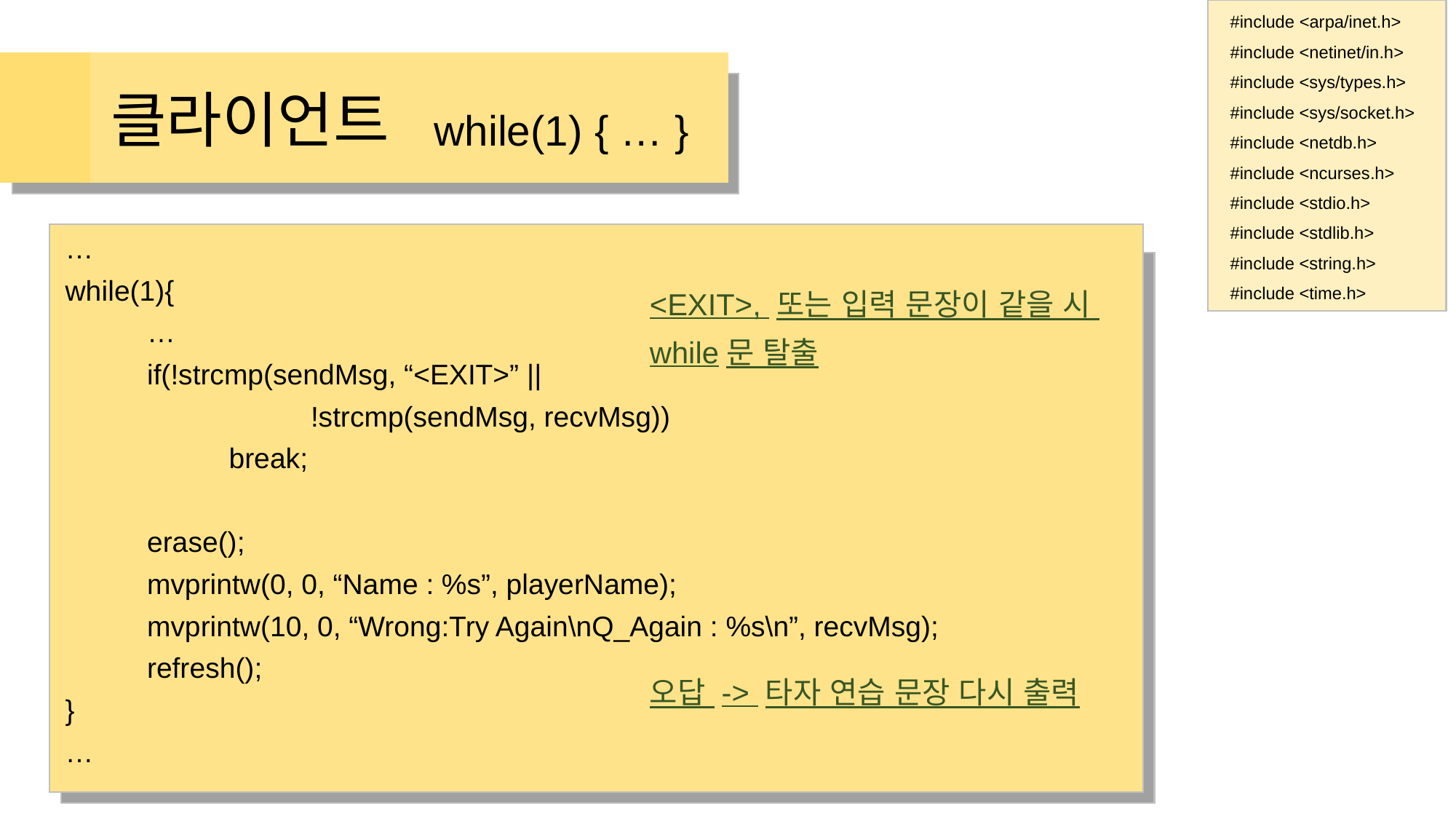

#include <arpa/inet.h>
#include <netinet/in.h>
#include <sys/types.h>
#include <sys/socket.h>
#include <netdb.h>
#include <ncurses.h>
#include <stdio.h>
#include <stdlib.h>
#include <string.h>
#include <time.h>
# 클라이언트

while(1) { … }

…
while(1){
	…
	if(!strcmp(sendMsg, “<EXIT>” ||
			!strcmp(sendMsg, recvMsg))
		break;

	erase();
	mvprintw(0, 0, “Name : %s”, playerName);
	mvprintw(10, 0, “Wrong:Try Again\nQ_Again : %s\n”, recvMsg);
	refresh();
}
…
%
<EXIT>, 또는 입력 문장이 같을 시
while문 탈출
오답 -> 타자 연습 문장 다시 출력